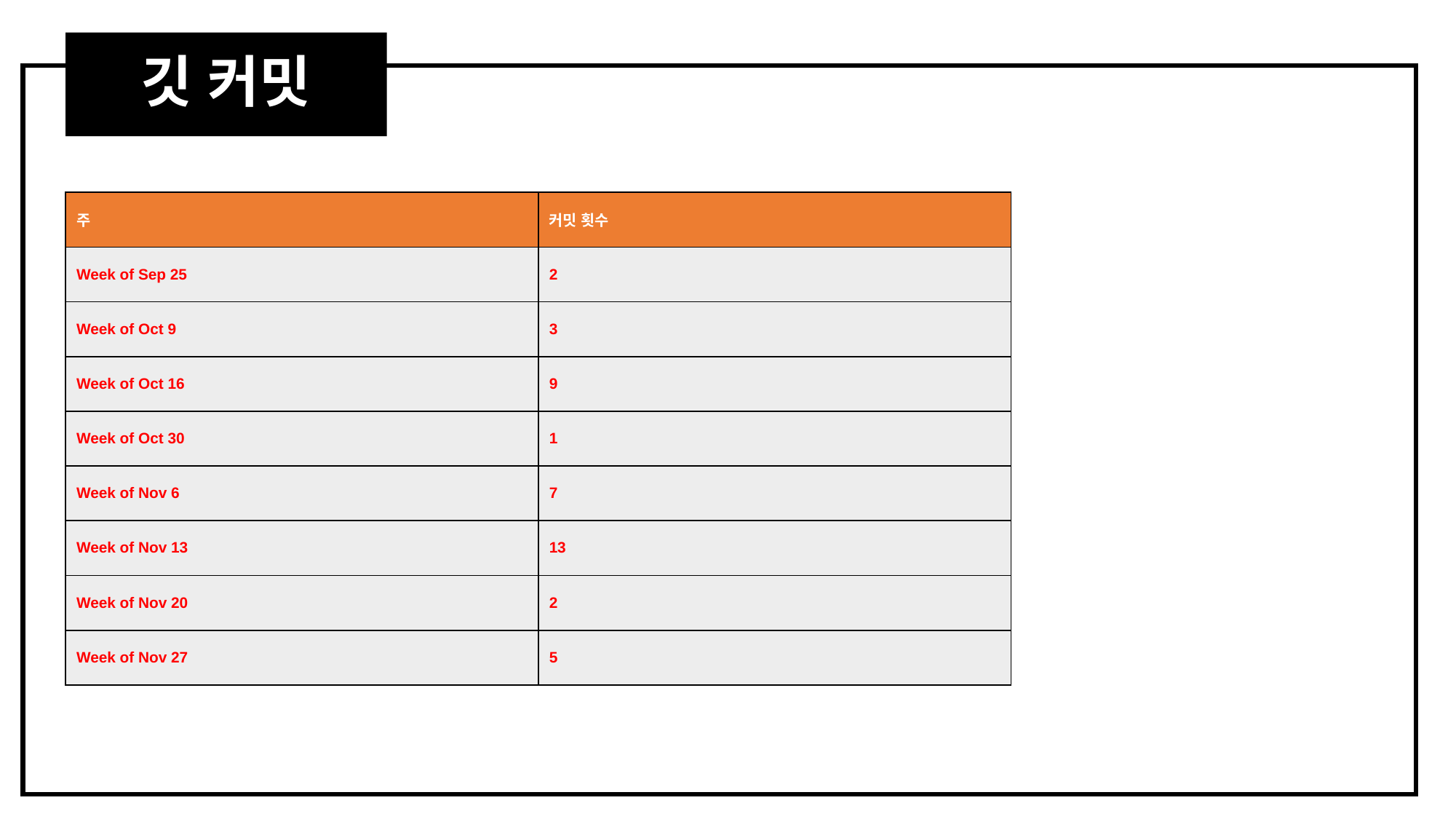

깃 커밋

| 주 | 커밋 횟수 |
| --- | --- |
| Week of Sep 25 | 2 |
| Week of Oct 9 | 3 |
| Week of Oct 16 | 9 |
| Week of Oct 30 | 1 |
| Week of Nov 6 | 7 |
| Week of Nov 13 | 13 |
| Week of Nov 20 | 2 |
| Week of Nov 27 | 5 |